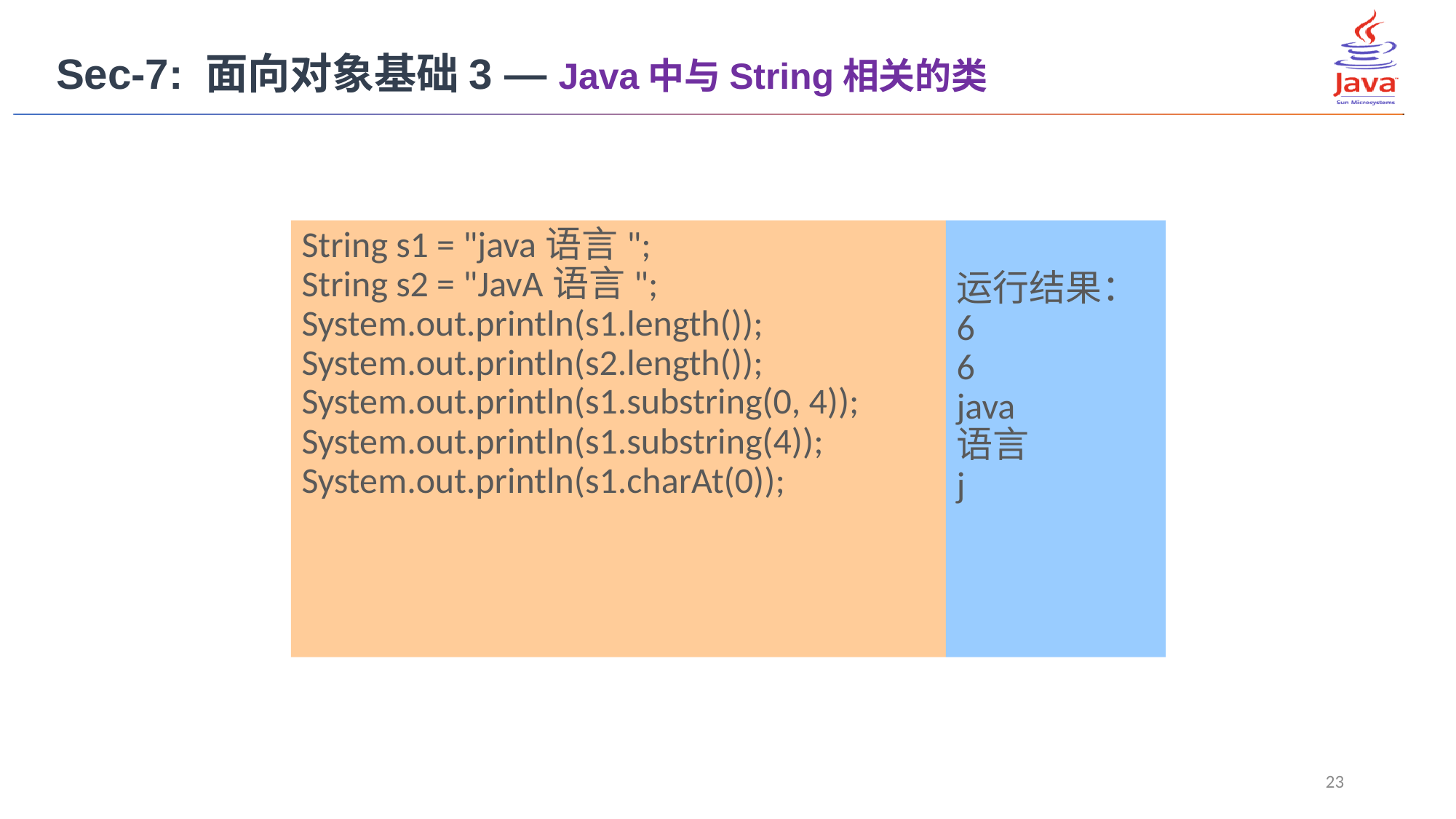

Sec-7: 面向对象基础3 — Java中与String相关的类
String s1 = "java语言";
String s2 = "JavA语言";
System.out.println(s1.length());
System.out.println(s2.length());
System.out.println(s1.substring(0, 4));
System.out.println(s1.substring(4));
System.out.println(s1.charAt(0));

运行结果：
6
6
java
语言
j
23